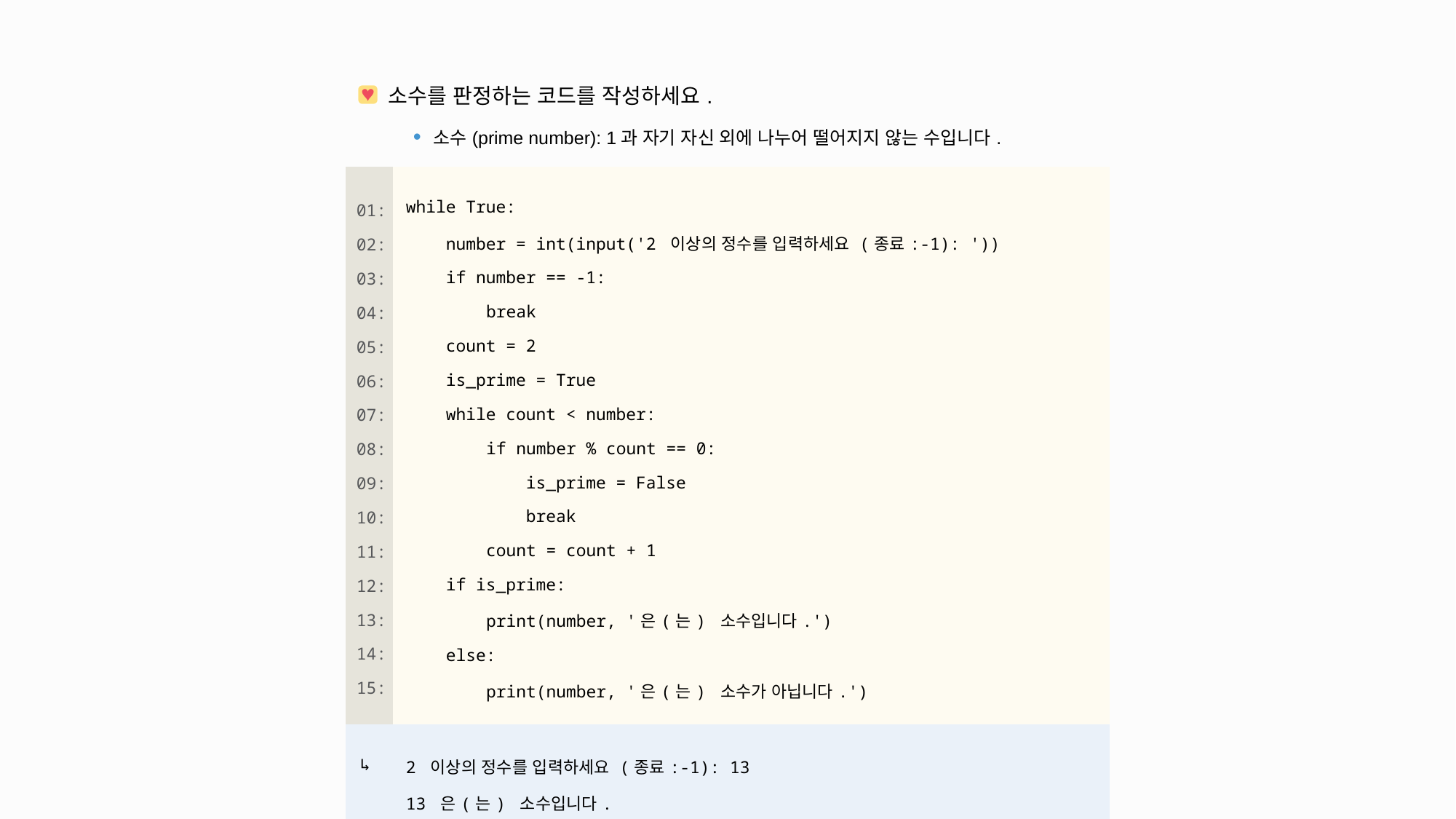

| 소수를 판정하는 코드를 작성하세요. 소수(prime number): 1과 자기 자신 외에 나누어 떨어지지 않는 수입니다. |  |
| --- | --- |
| 01: 02: 03: 04: 05: 06: 07: 08: 09: 10: 11: 12: 13: 14: 15: | while True: number = int(input('2 이상의 정수를 입력하세요 (종료:-1): ')) if number == -1: break count = 2 is\_prime = True while count < number: if number % count == 0: is\_prime = False break count = count + 1 if is\_prime: print(number, '은(는) 소수입니다.') else: print(number, '은(는) 소수가 아닙니다.') |
| ↳ | 2 이상의 정수를 입력하세요 (종료:-1): 13 13 은(는) 소수입니다. 2 이상의 정수를 입력하세요 (종료:-1): -1 |